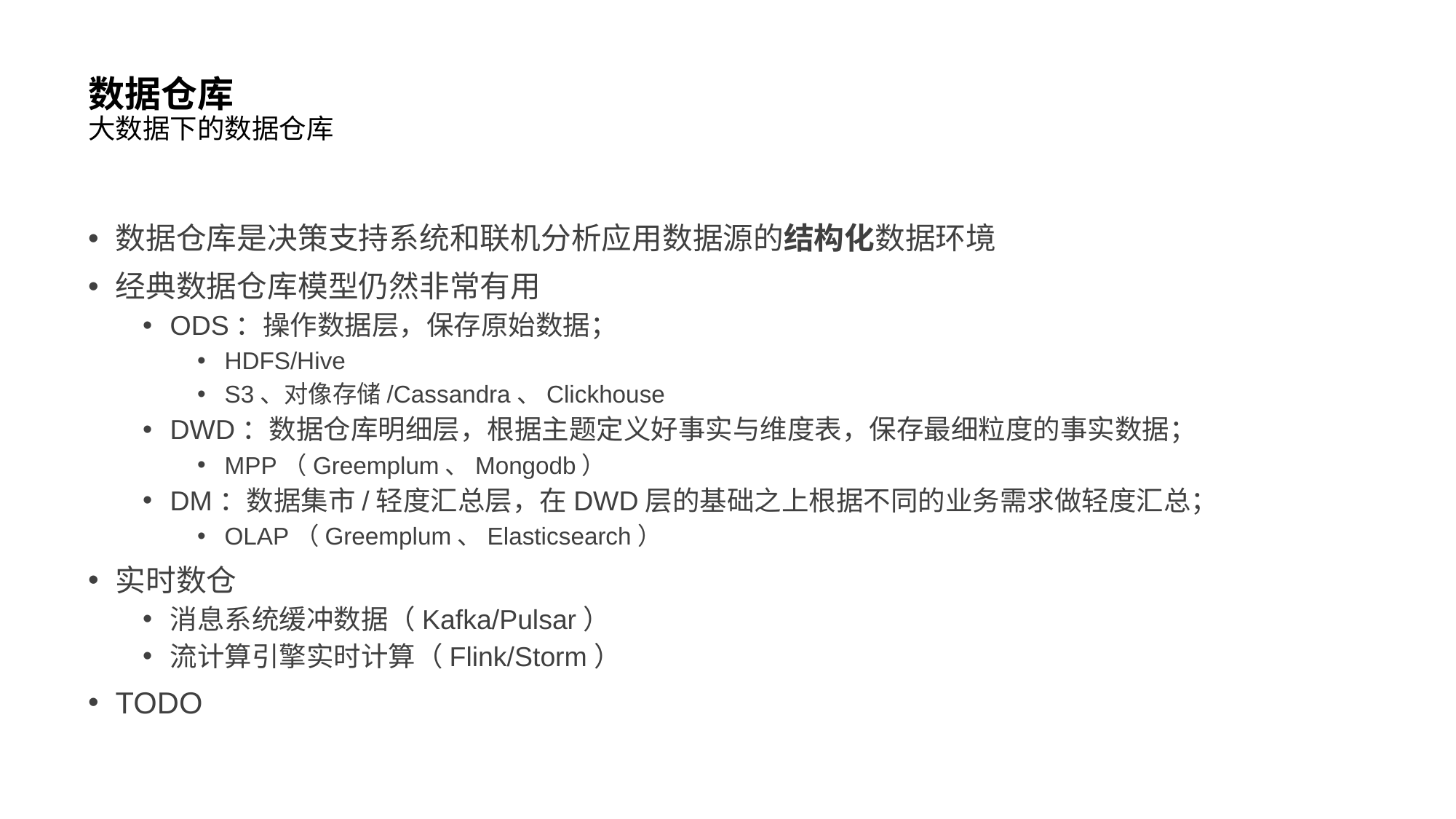

# 数据仓库 大数据下的数据仓库
数据仓库是决策支持系统和联机分析应用数据源的结构化数据环境
经典数据仓库模型仍然非常有用
ODS：操作数据层，保存原始数据；
HDFS/Hive
S3、对像存储/Cassandra、Clickhouse
DWD：数据仓库明细层，根据主题定义好事实与维度表，保存最细粒度的事实数据；
MPP（Greemplum、Mongodb）
DM：数据集市/轻度汇总层，在DWD层的基础之上根据不同的业务需求做轻度汇总；
OLAP（Greemplum、Elasticsearch）
实时数仓
消息系统缓冲数据（Kafka/Pulsar）
流计算引擎实时计算（Flink/Storm）
TODO